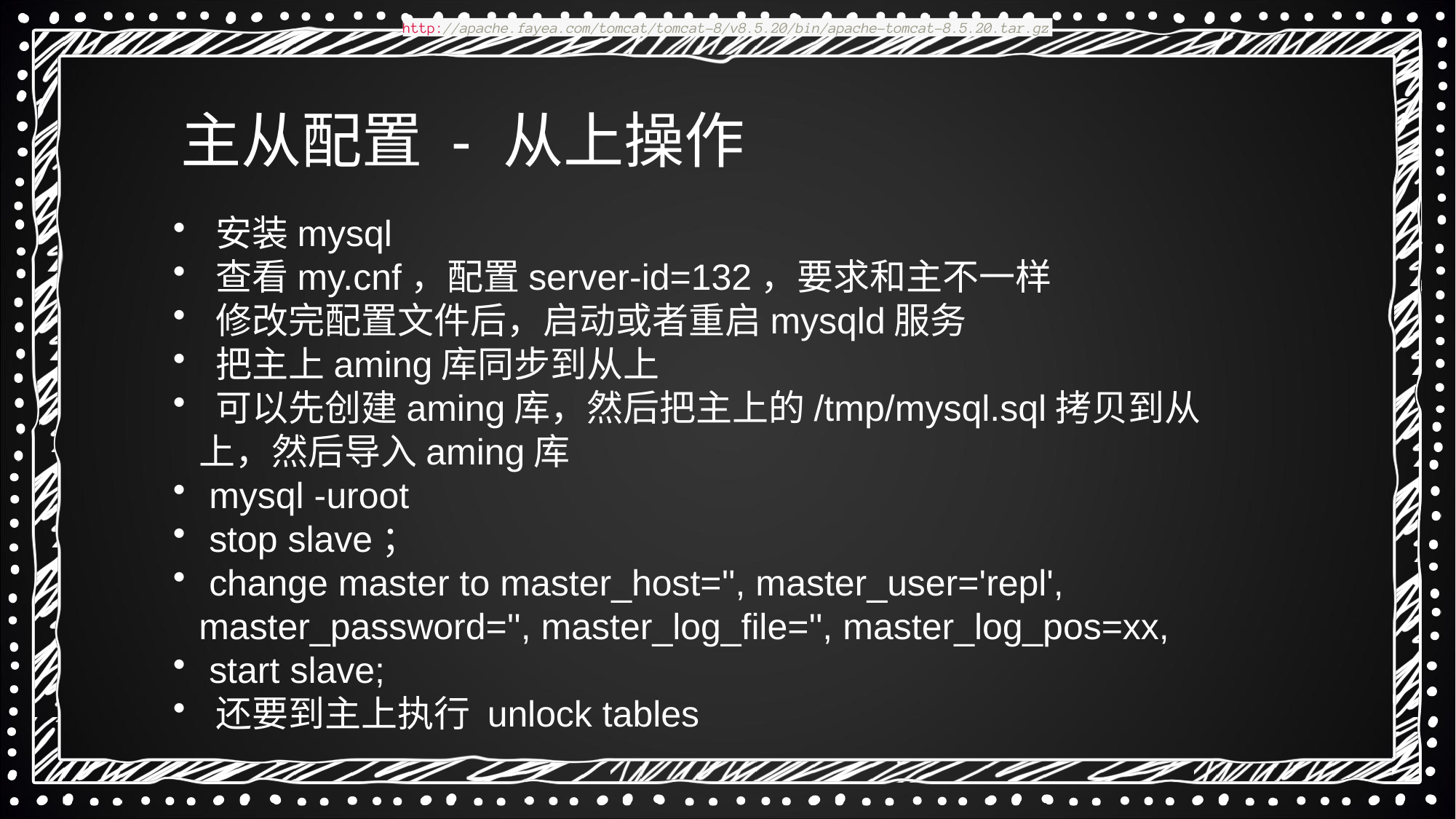

http://apache.fayea.com/tomcat/tomcat-8/v8.5.20/bin/apache-tomcat-8.5.20.tar.gz
主从配置 - 从上操作
 安装mysql
 查看my.cnf，配置server-id=132，要求和主不一样
 修改完配置文件后，启动或者重启mysqld服务
 把主上aming库同步到从上
 可以先创建aming库，然后把主上的/tmp/mysql.sql拷贝到从上，然后导入aming库
 mysql -uroot
 stop slave；
 change master to master_host='', master_user='repl', master_password='', master_log_file='', master_log_pos=xx,
 start slave;
 还要到主上执行 unlock tables